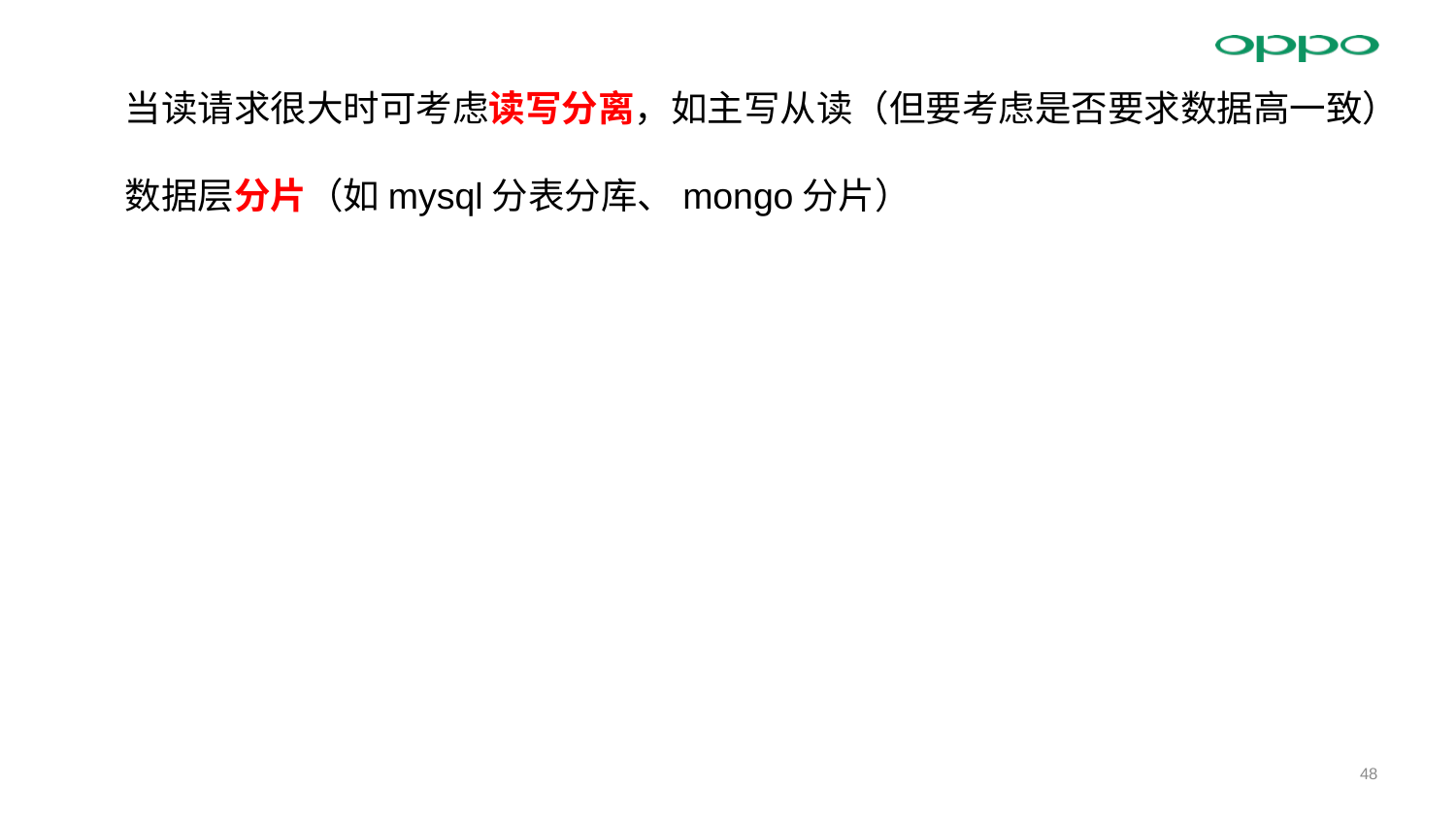

当读请求很大时可考虑读写分离，如主写从读（但要考虑是否要求数据高一致）

数据层分片（如mysql分表分库、mongo分片）